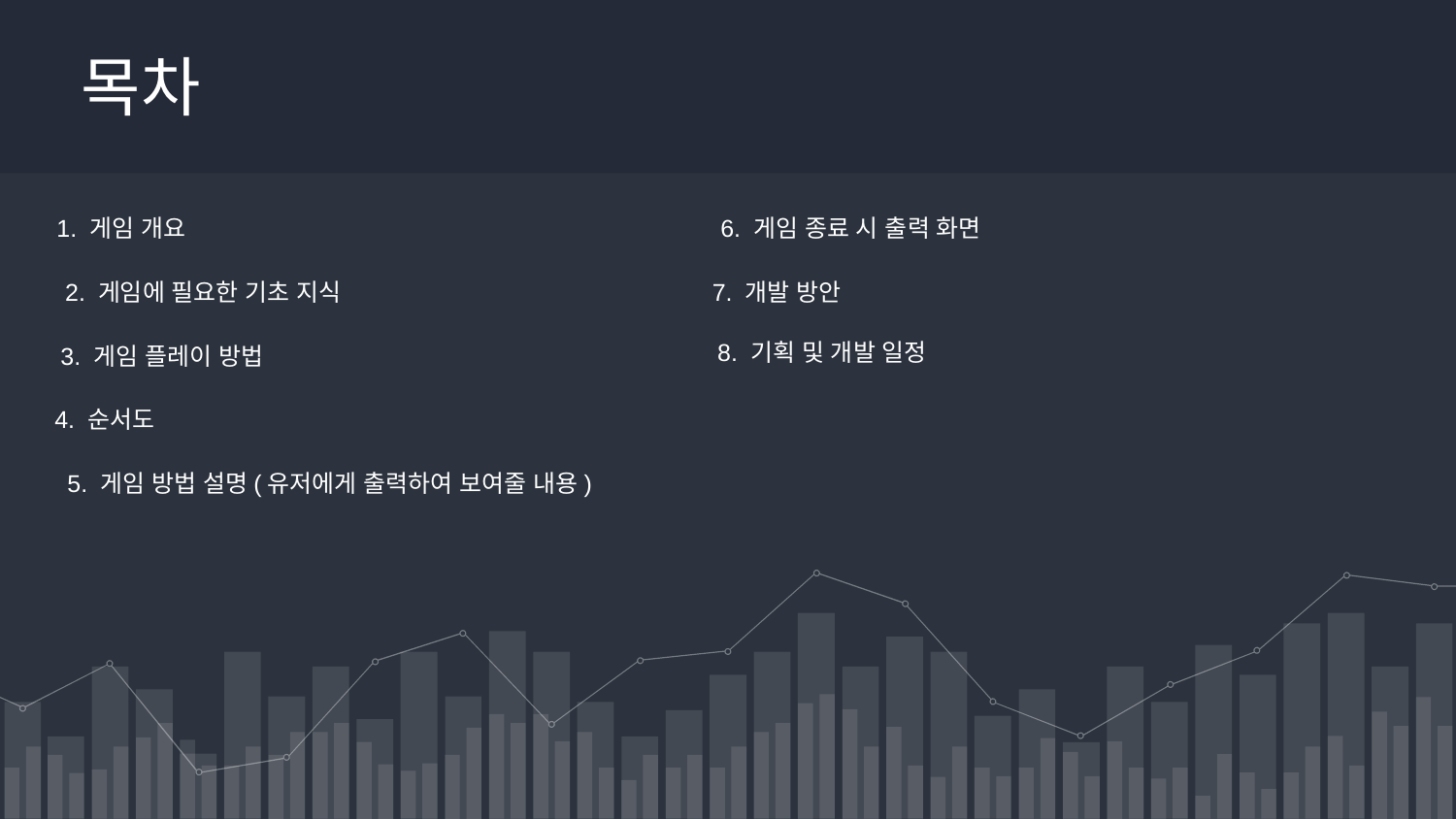

목차
1. 게임 개요
6. 게임 종료 시 출력 화면
7. 개발 방안
2. 게임에 필요한 기초 지식
8. 기획 및 개발 일정
3. 게임 플레이 방법
4. 순서도
5. 게임 방법 설명(유저에게 출력하여 보여줄 내용)